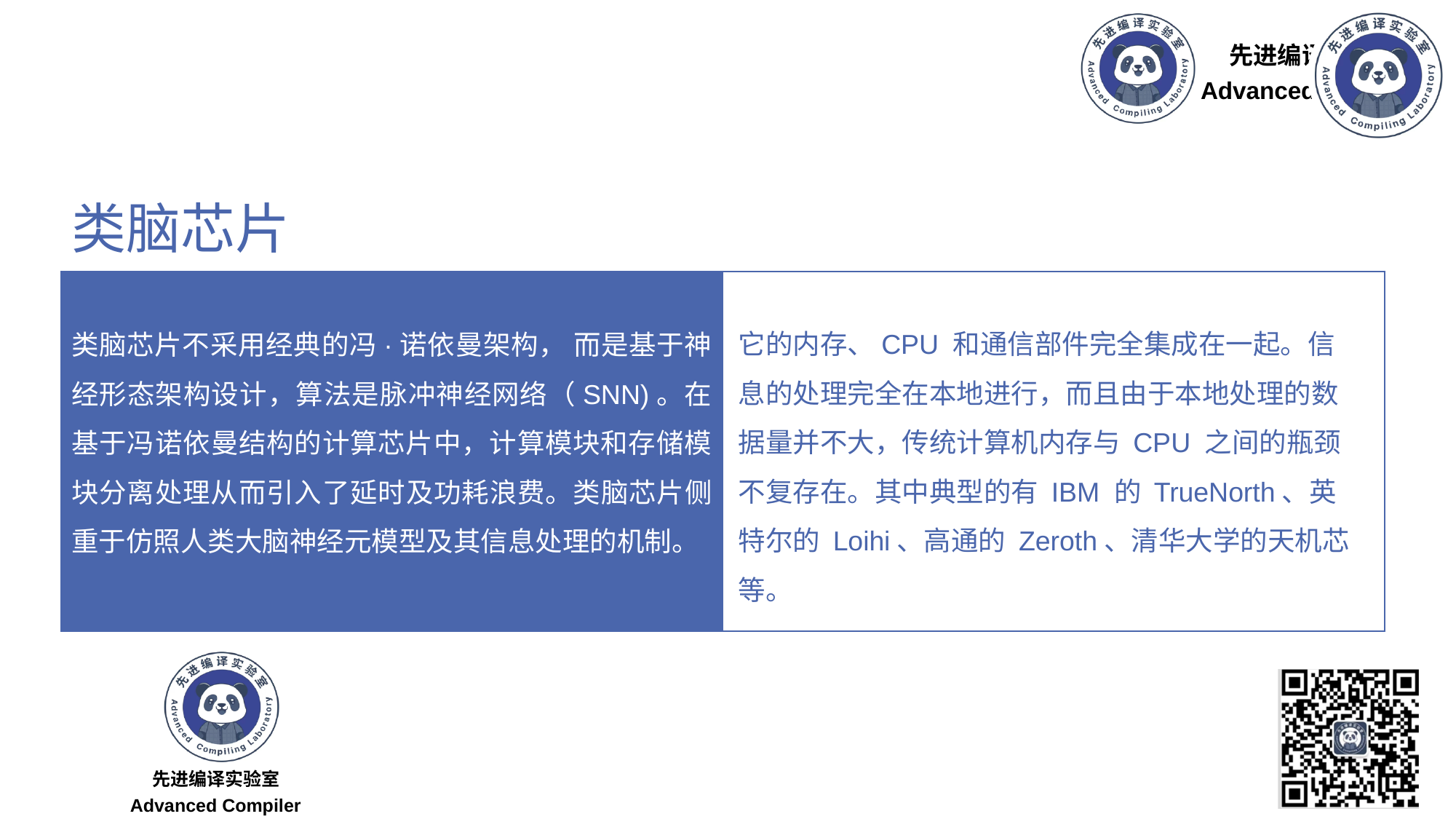

类脑芯片

它的内存、CPU 和通信部件完全集成在一起。信息的处理完全在本地进行，而且由于本地处理的数据量并不大，传统计算机内存与 CPU 之间的瓶颈不复存在。其中典型的有 IBM 的 TrueNorth、英特尔的 Loihi、高通的 Zeroth、清华大学的天机芯等。
类脑芯片不采用经典的冯·诺依曼架构， 而是基于神经形态架构设计，算法是脉冲神经网络（SNN)。在基于冯诺依曼结构的计算芯片中，计算模块和存储模块分离处理从而引入了延时及功耗浪费。类脑芯片侧重于仿照人类大脑神经元模型及其信息处理的机制。